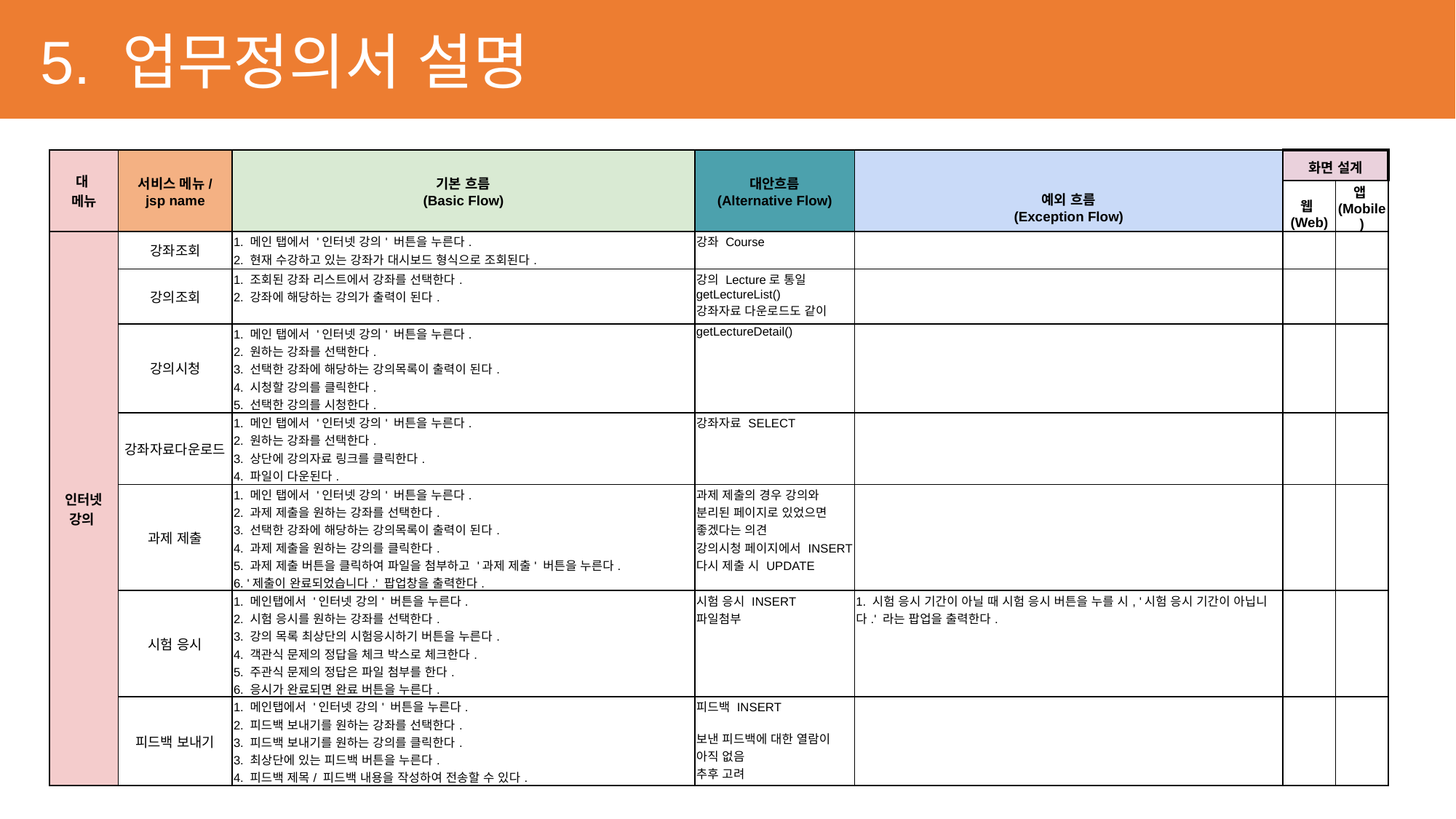

5. 업무정의서 설명
| 대 메뉴 | 서비스 메뉴/ jsp name | 기본 흐름 (Basic Flow) | 대안흐름 (Alternative Flow) | 예외 흐름 (Exception Flow) | 화면 설계 |  |
| --- | --- | --- | --- | --- | --- | --- |
|  |  |  |  |  | 웹(Web) | 앱(Mobile) |
| 인터넷 강의 | 강좌조회 | 1. 메인 탭에서 '인터넷 강의' 버튼을 누른다. 2. 현재 수강하고 있는 강좌가 대시보드 형식으로 조회된다. | 강좌 Course |  |  |  |
|  | 강의조회 | 1. 조회된 강좌 리스트에서 강좌를 선택한다. 2. 강좌에 해당하는 강의가 출력이 된다. | 강의 Lecture로 통일 getLectureList() 강좌자료 다운로드도 같이 |  |  |  |
|  | 강의시청 | 1. 메인 탭에서 '인터넷 강의' 버튼을 누른다. 2. 원하는 강좌를 선택한다. 3. 선택한 강좌에 해당하는 강의목록이 출력이 된다. 4. 시청할 강의를 클릭한다. 5. 선택한 강의를 시청한다. | getLectureDetail() |  |  |  |
|  | 강좌자료다운로드 | 1. 메인 탭에서 '인터넷 강의' 버튼을 누른다. 2. 원하는 강좌를 선택한다. 3. 상단에 강의자료 링크를 클릭한다. 4. 파일이 다운된다. | 강좌자료 SELECT |  |  |  |
|  | 과제 제출 | 1. 메인 탭에서 '인터넷 강의' 버튼을 누른다. 2. 과제 제출을 원하는 강좌를 선택한다. 3. 선택한 강좌에 해당하는 강의목록이 출력이 된다. 4. 과제 제출을 원하는 강의를 클릭한다. 5. 과제 제출 버튼을 클릭하여 파일을 첨부하고 '과제 제출' 버튼을 누른다. 6. '제출이 완료되었습니다.' 팝업창을 출력한다. | 과제 제출의 경우 강의와 분리된 페이지로 있었으면 좋겠다는 의견 강의시청 페이지에서 INSERT 다시 제출 시 UPDATE |  |  |  |
|  | 시험 응시 | 1. 메인탭에서 '인터넷 강의' 버튼을 누른다. 2. 시험 응시를 원하는 강좌를 선택한다. 3. 강의 목록 최상단의 시험응시하기 버튼을 누른다. 4. 객관식 문제의 정답을 체크 박스로 체크한다. 5. 주관식 문제의 정답은 파일 첨부를 한다. 6. 응시가 완료되면 완료 버튼을 누른다. | 시험 응시 INSERT 파일첨부 | 1. 시험 응시 기간이 아닐 때 시험 응시 버튼을 누를 시, '시험 응시 기간이 아닙니다.' 라는 팝업을 출력한다. |  |  |
|  | 피드백 보내기 | 1. 메인탭에서 '인터넷 강의' 버튼을 누른다. 2. 피드백 보내기를 원하는 강좌를 선택한다. 3. 피드백 보내기를 원하는 강의를 클릭한다. 3. 최상단에 있는 피드백 버튼을 누른다. 4. 피드백 제목/ 피드백 내용을 작성하여 전송할 수 있다. | 피드백 INSERT 보낸 피드백에 대한 열람이 아직 없음 추후 고려 |  |  |  |